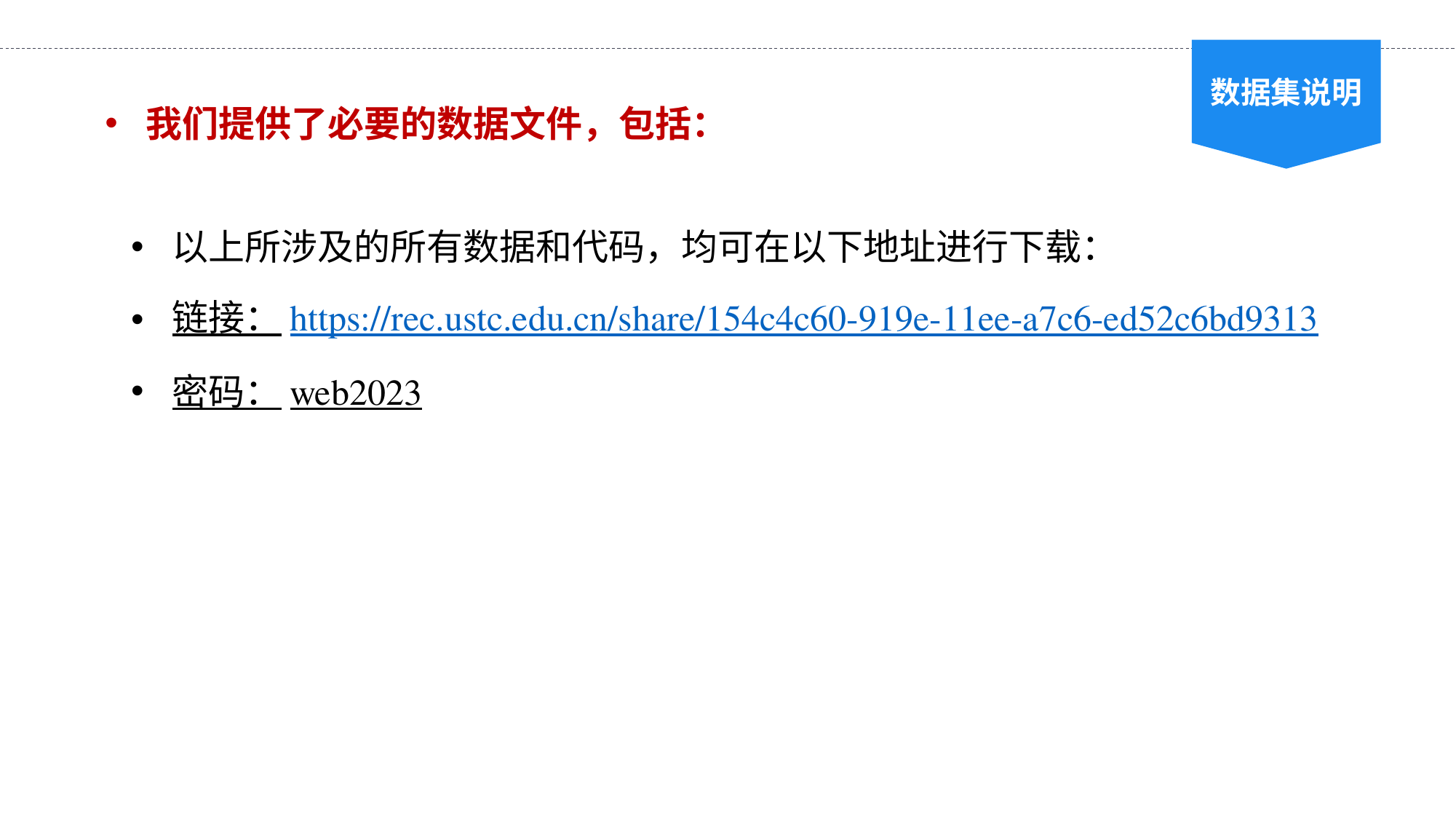

数据集说明
我们提供了必要的数据文件，包括：
以上所涉及的所有数据和代码，均可在以下地址进行下载：
链接：https://rec.ustc.edu.cn/share/154c4c60-919e-11ee-a7c6-ed52c6bd9313
密码：web2023